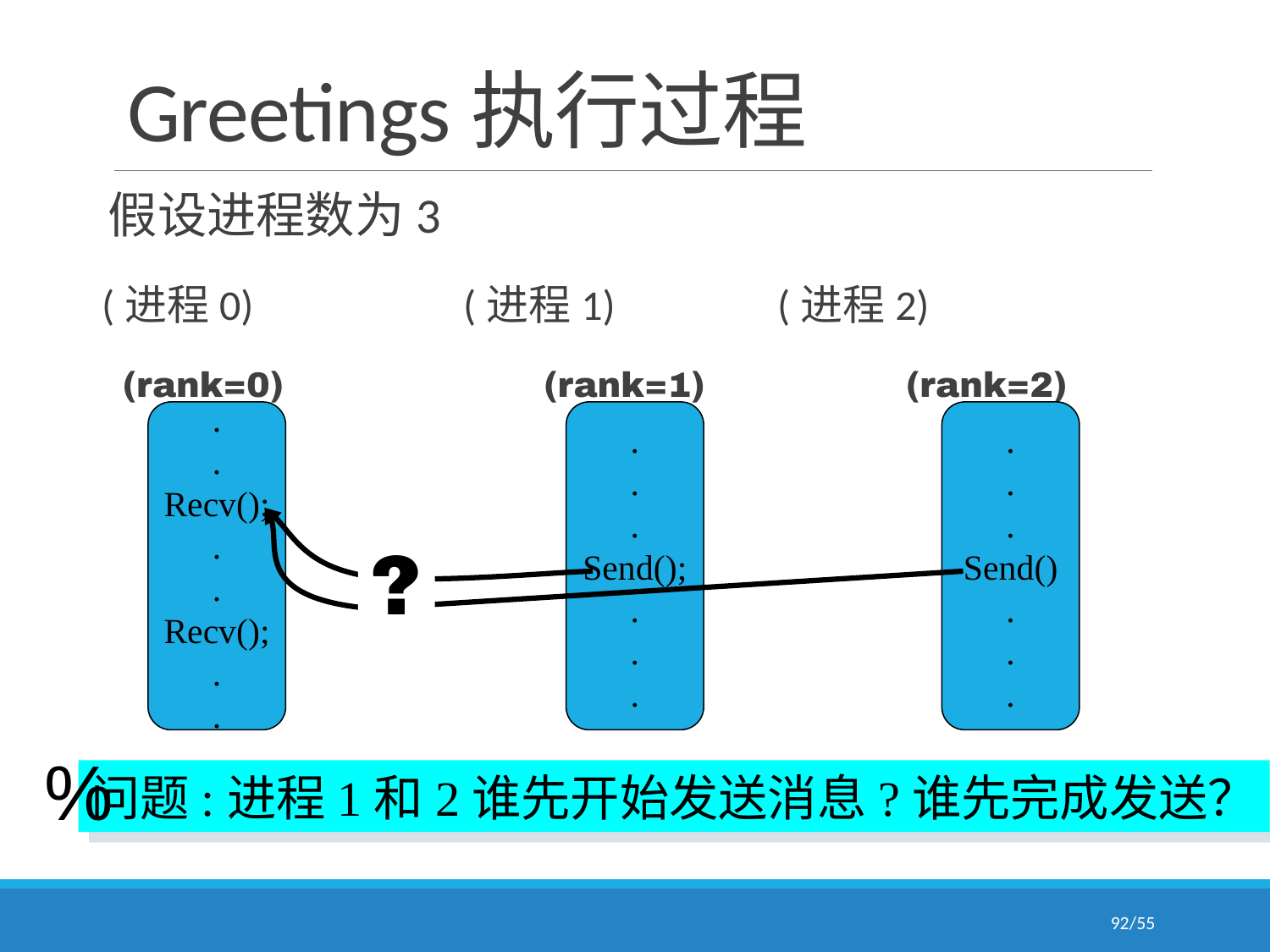

# Greetings执行过程
   假设进程数为3
    (进程0)                      (进程1)                 (进程2)
     (rank=0)                      (rank=1)                 (rank=2)
.
.
Recv();
.
.
Recv();
.
.
.
.
.
Send();
.
.
.
.
.
.
Send()
.
.
.

?
%
问题:进程1和2谁先开始发送消息?谁先完成发送？
92/55